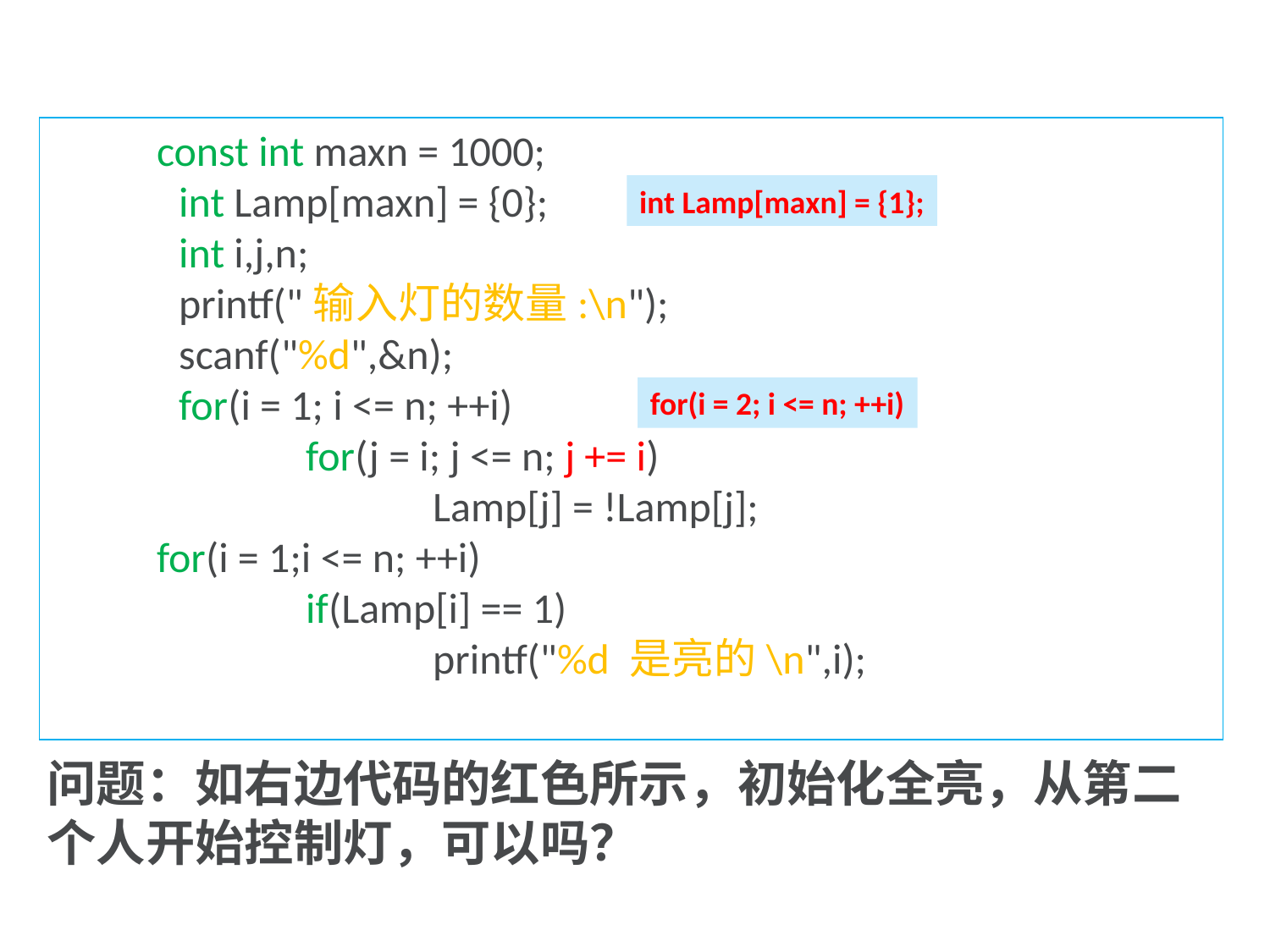

const int maxn = 1000;
	int Lamp[maxn] = {0};
	int i,j,n;
	printf("输入灯的数量:\n");
	scanf("%d",&n);
	for(i = 1; i <= n; ++i)
		for(j = i; j <= n; j += i)
			Lamp[j] = !Lamp[j];
           for(i = 1;i <= n; ++i)
		if(Lamp[i] == 1)
			printf("%d 是亮的\n",i);

int Lamp[maxn] = {1};
for(i = 2; i <= n; ++i)
问题：如右边代码的红色所示，初始化全亮，从第二个人开始控制灯，可以吗？